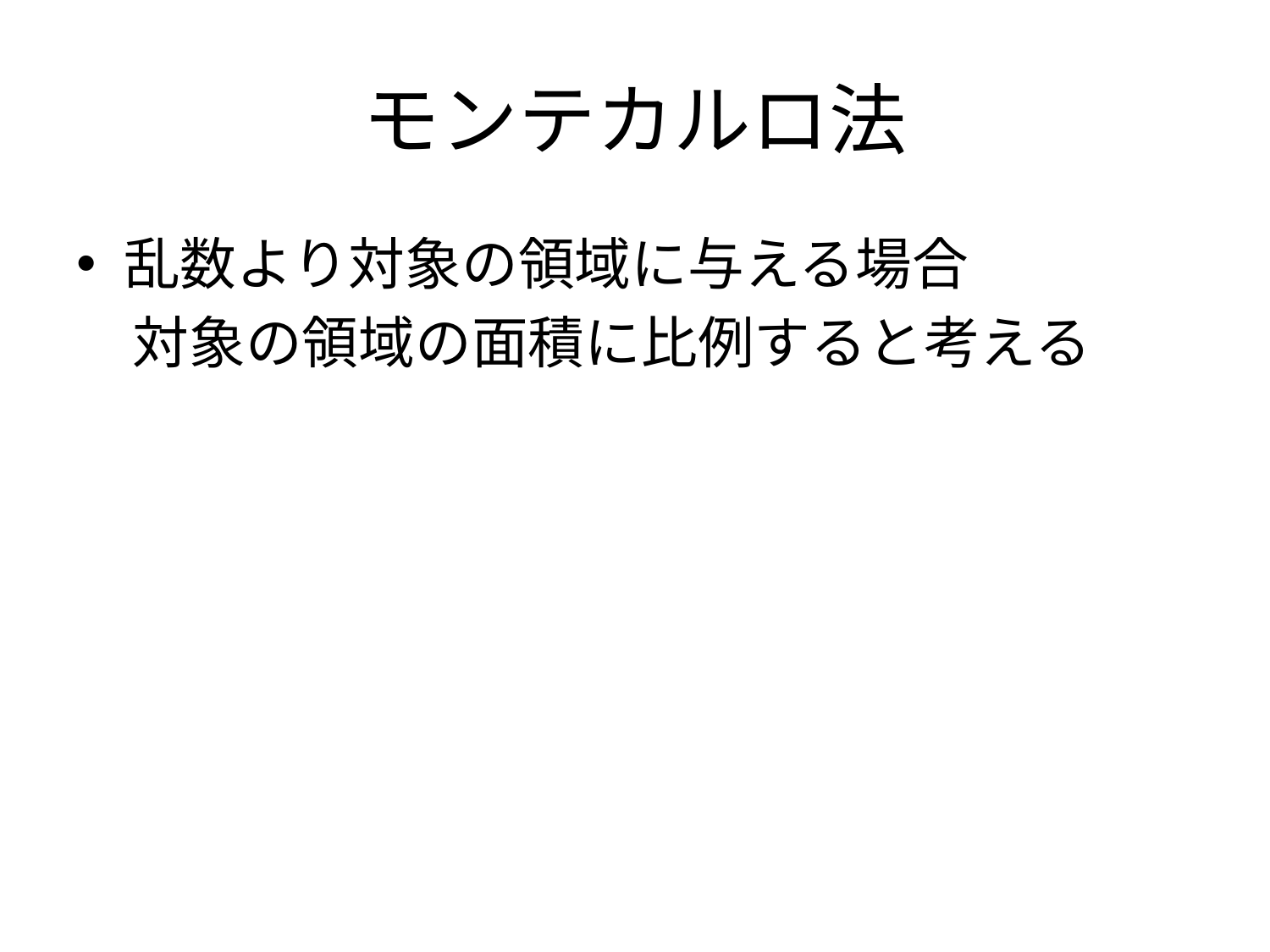

# モンテカルロ法
乱数より対象の領域に与える場合
　対象の領域の面積に比例すると考える